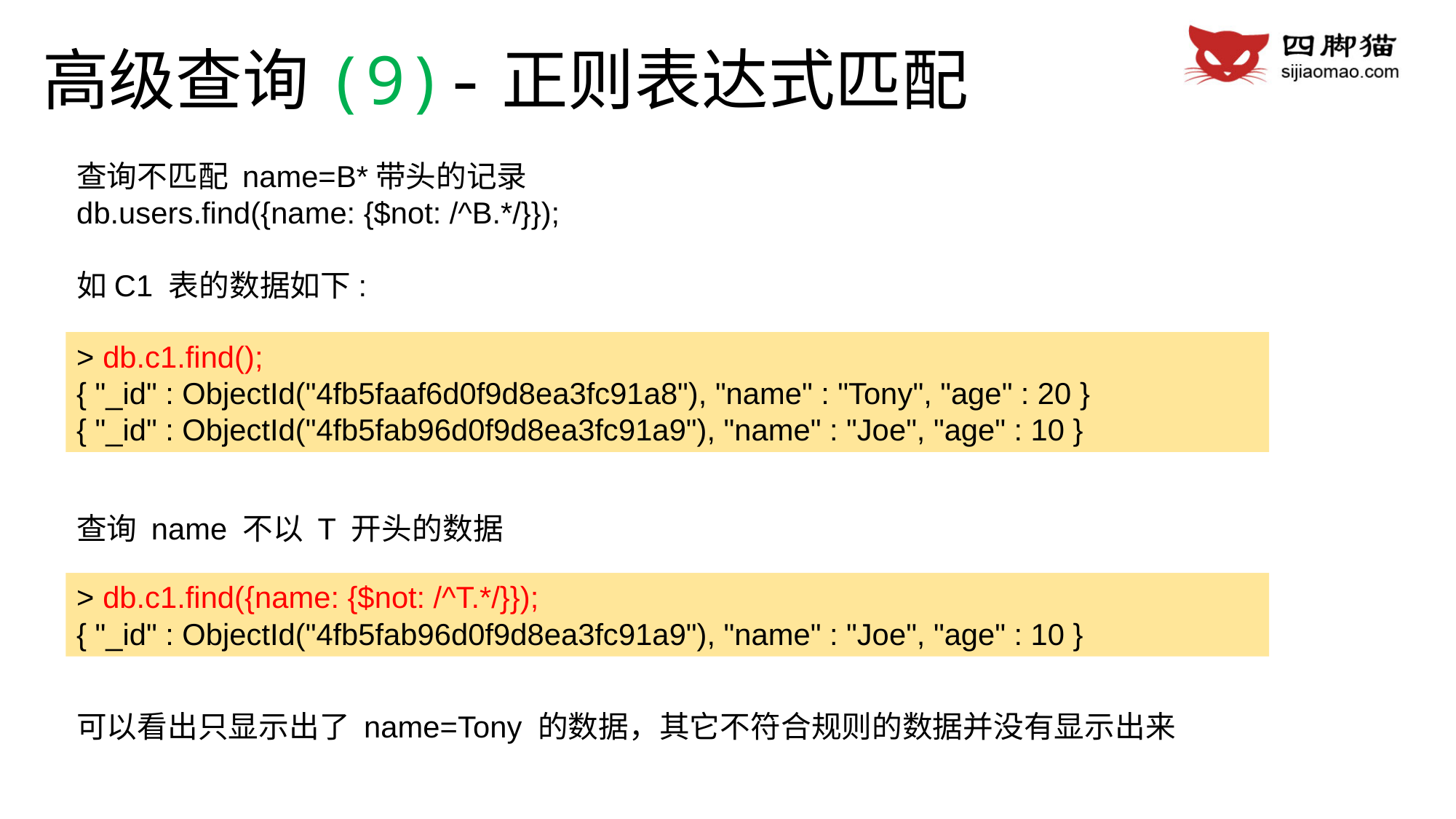

# 高级查询(9)-正则表达式匹配
查询不匹配 name=B*带头的记录
db.users.find({name: {$not: /^B.*/}});

如C1 表的数据如下:
> db.c1.find();
{ "_id" : ObjectId("4fb5faaf6d0f9d8ea3fc91a8"), "name" : "Tony", "age" : 20 }
{ "_id" : ObjectId("4fb5fab96d0f9d8ea3fc91a9"), "name" : "Joe", "age" : 10 }
查询 name 不以 T 开头的数据
> db.c1.find({name: {$not: /^T.*/}});
{ "_id" : ObjectId("4fb5fab96d0f9d8ea3fc91a9"), "name" : "Joe", "age" : 10 }
可以看出只显示出了 name=Tony 的数据，其它不符合规则的数据并没有显示出来